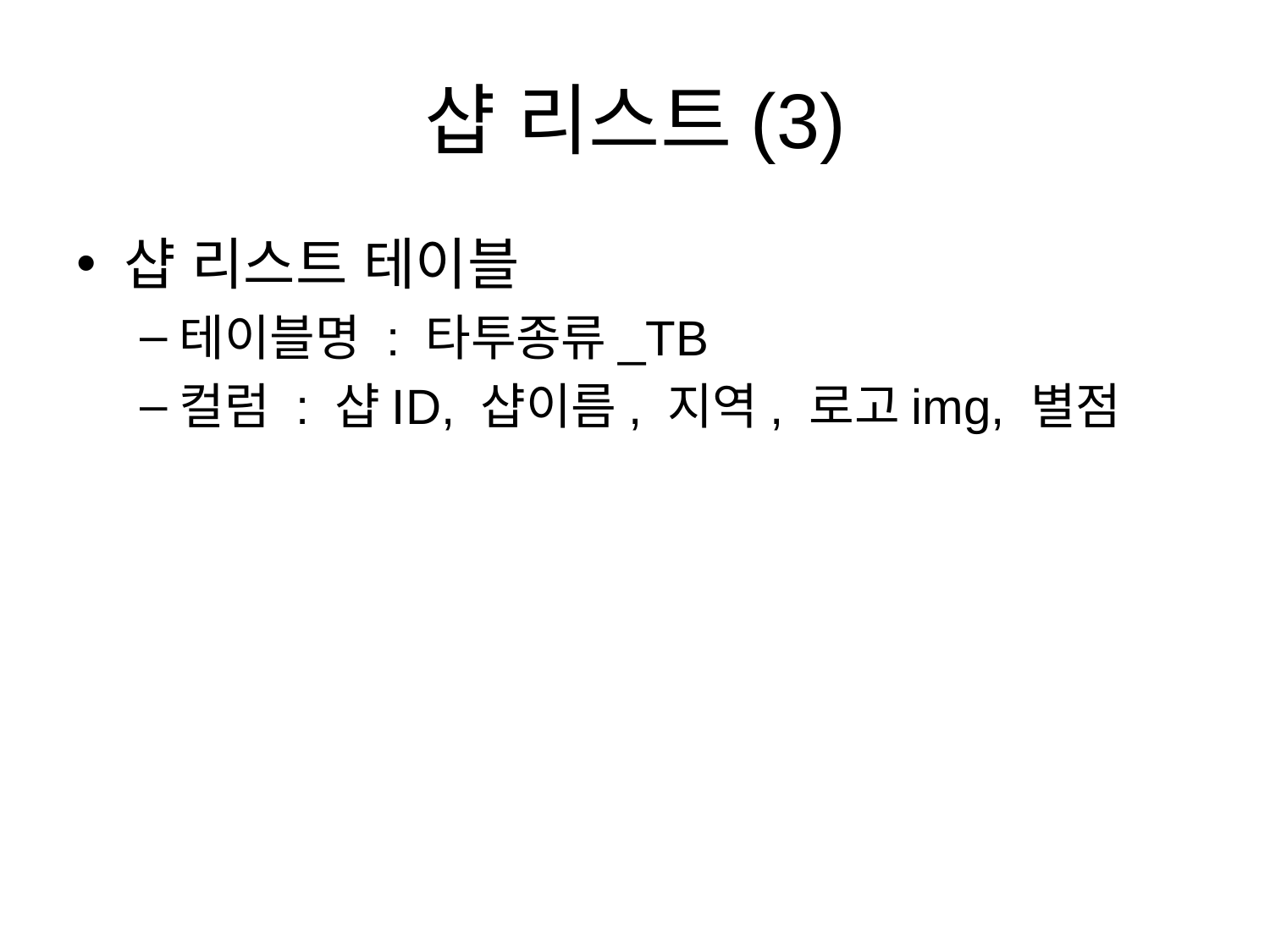

# 샵 리스트(3)
샵 리스트 테이블
테이블명 : 타투종류_TB
컬럼 : 샵ID, 샵이름, 지역, 로고img, 별점